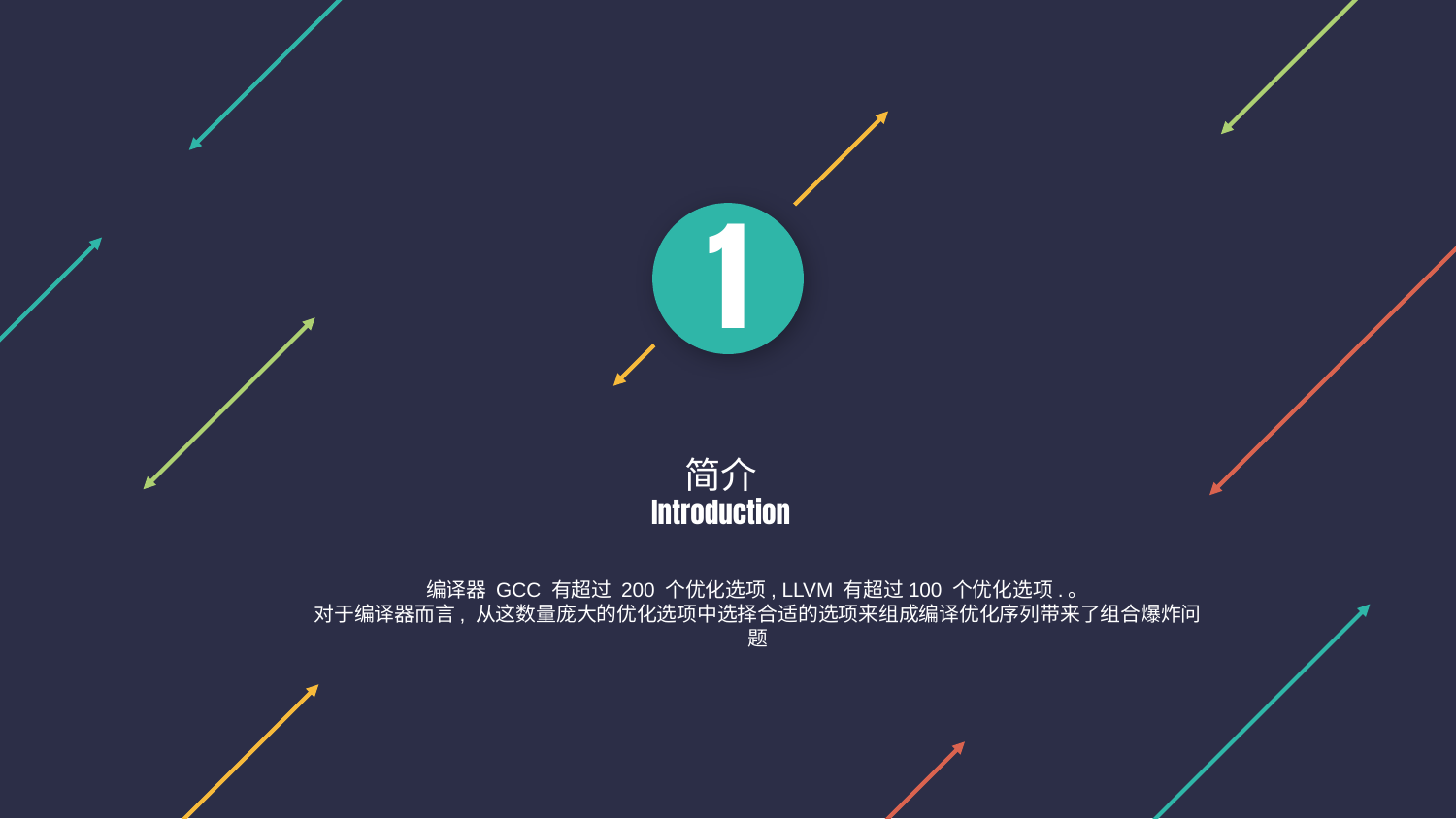

1
简介
Introduction
编译器 GCC 有超过 200 个优化选项, LLVM 有超过100 个优化选项.。
对于编译器而言, 从这数量庞大的优化选项中选择合适的选项来组成编译优化序列带来了组合爆炸问题